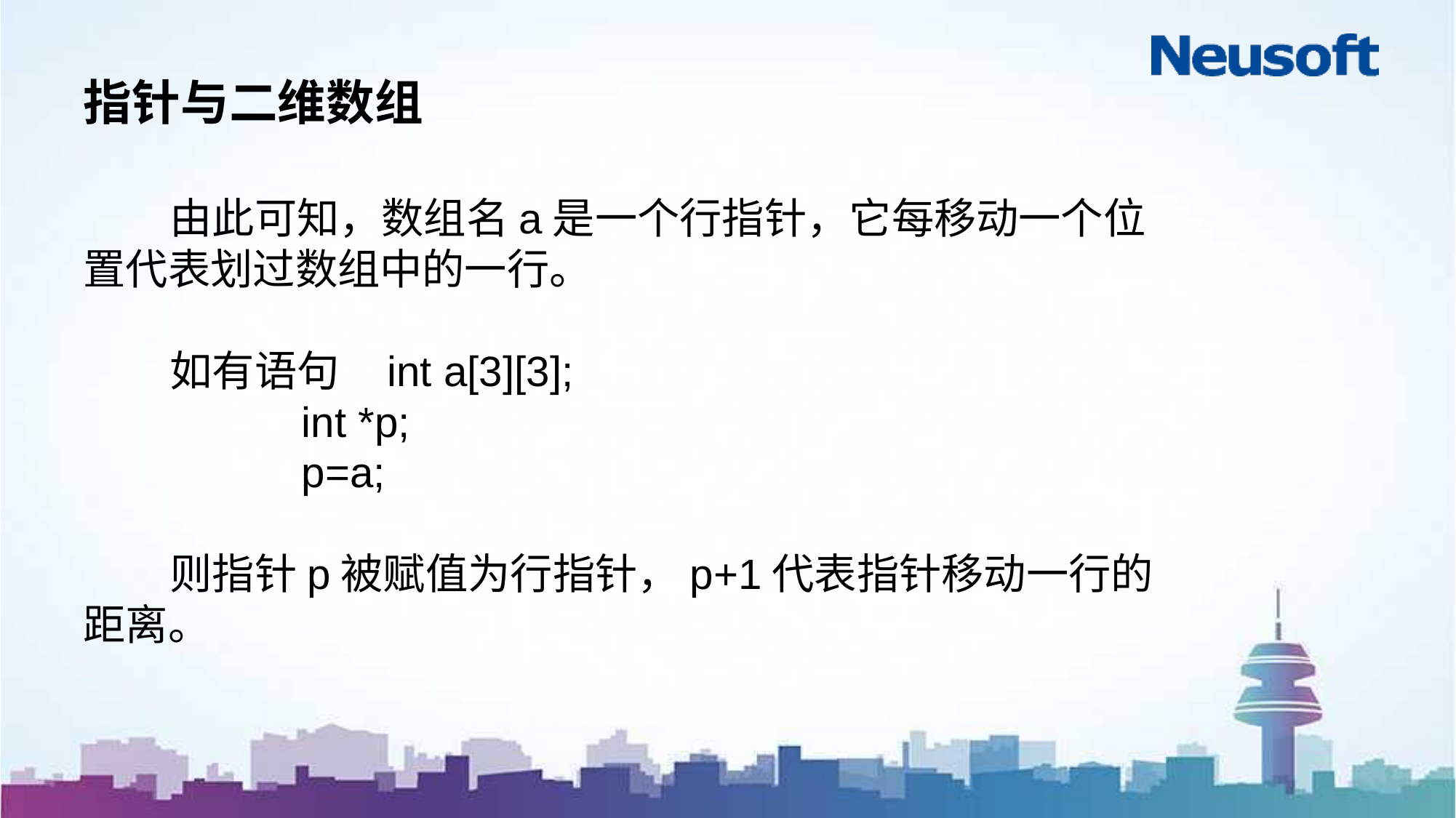

# 指针与二维数组
由此可知，数组名a是一个行指针，它每移动一个位置代表划过数组中的一行。

如有语句    int a[3][3];
		int *p;
		p=a;

则指针p被赋值为行指针，p+1代表指针移动一行的距离。